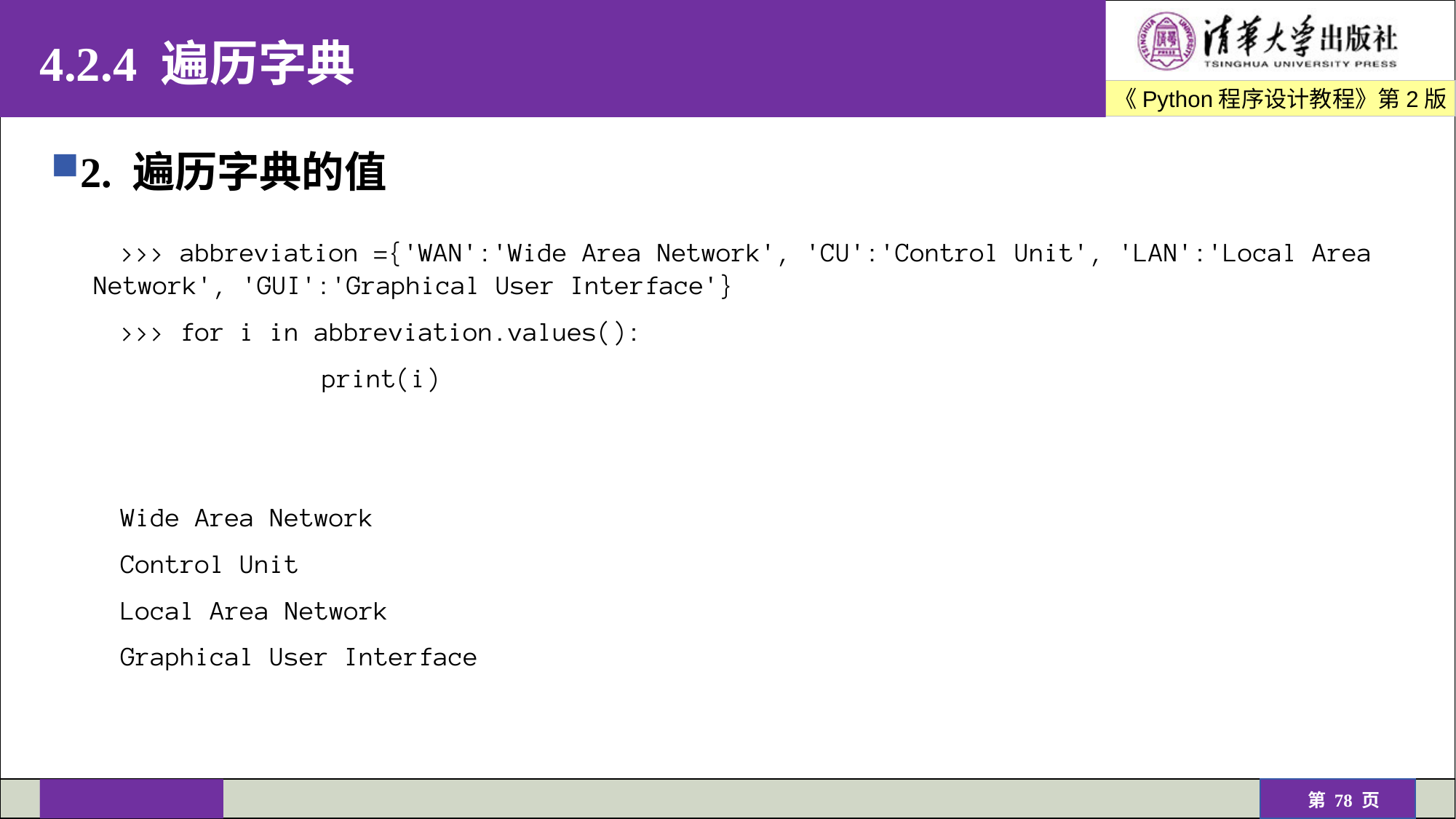

# 4.2.4 遍历字典
2. 遍历字典的值
>>> abbreviation ={'WAN':'Wide Area Network', 'CU':'Control Unit', 'LAN':'Local Area Network', 'GUI':'Graphical User Interface'}
>>> for i in abbreviation.values():
	        print(i)

Wide Area Network
Control Unit
Local Area Network
Graphical User Interface